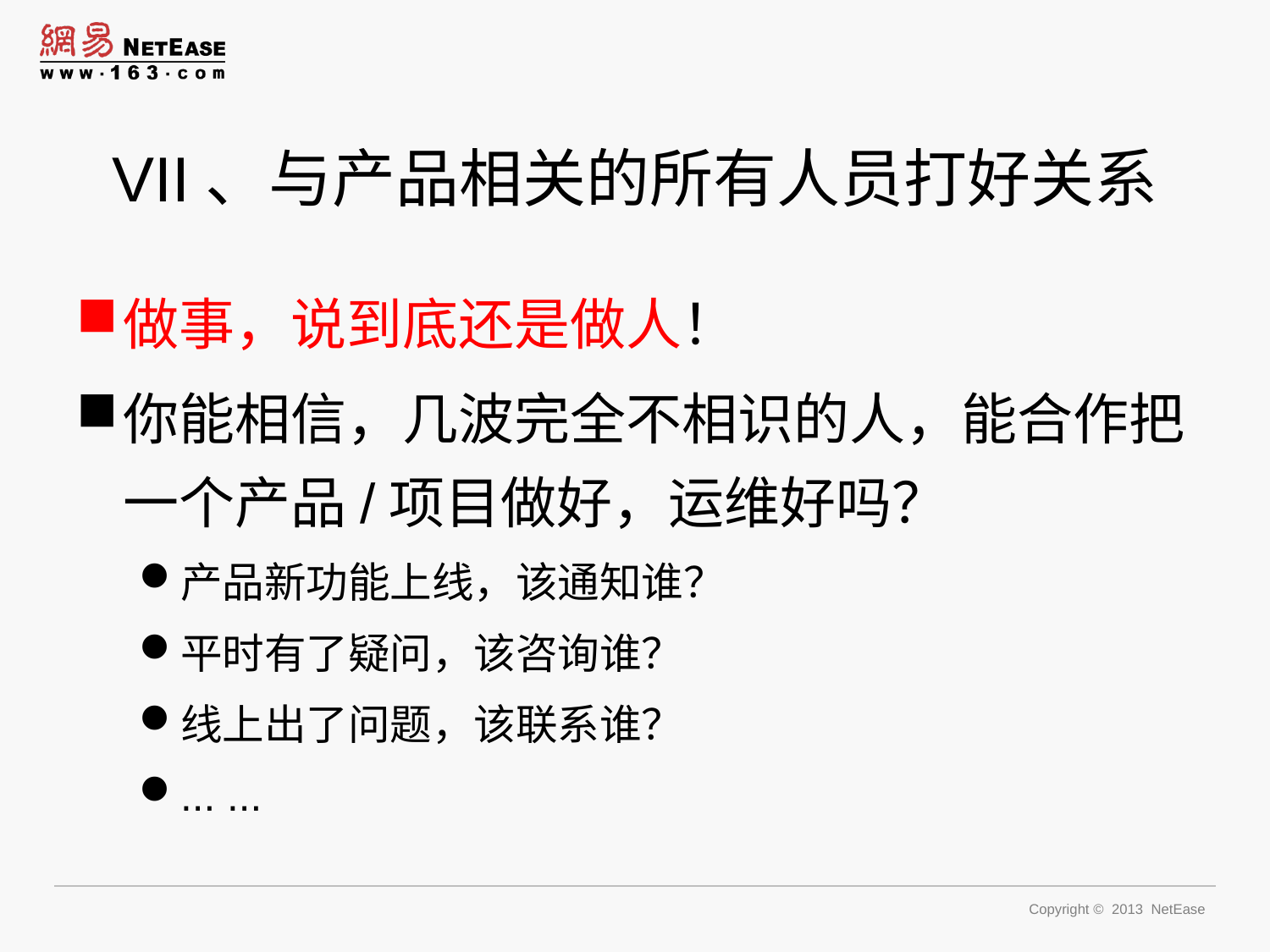

# VII、与产品相关的所有人员打好关系
做事，说到底还是做人！
你能相信，几波完全不相识的人，能合作把一个产品/项目做好，运维好吗？
产品新功能上线，该通知谁？
平时有了疑问，该咨询谁？
线上出了问题，该联系谁？
... ...